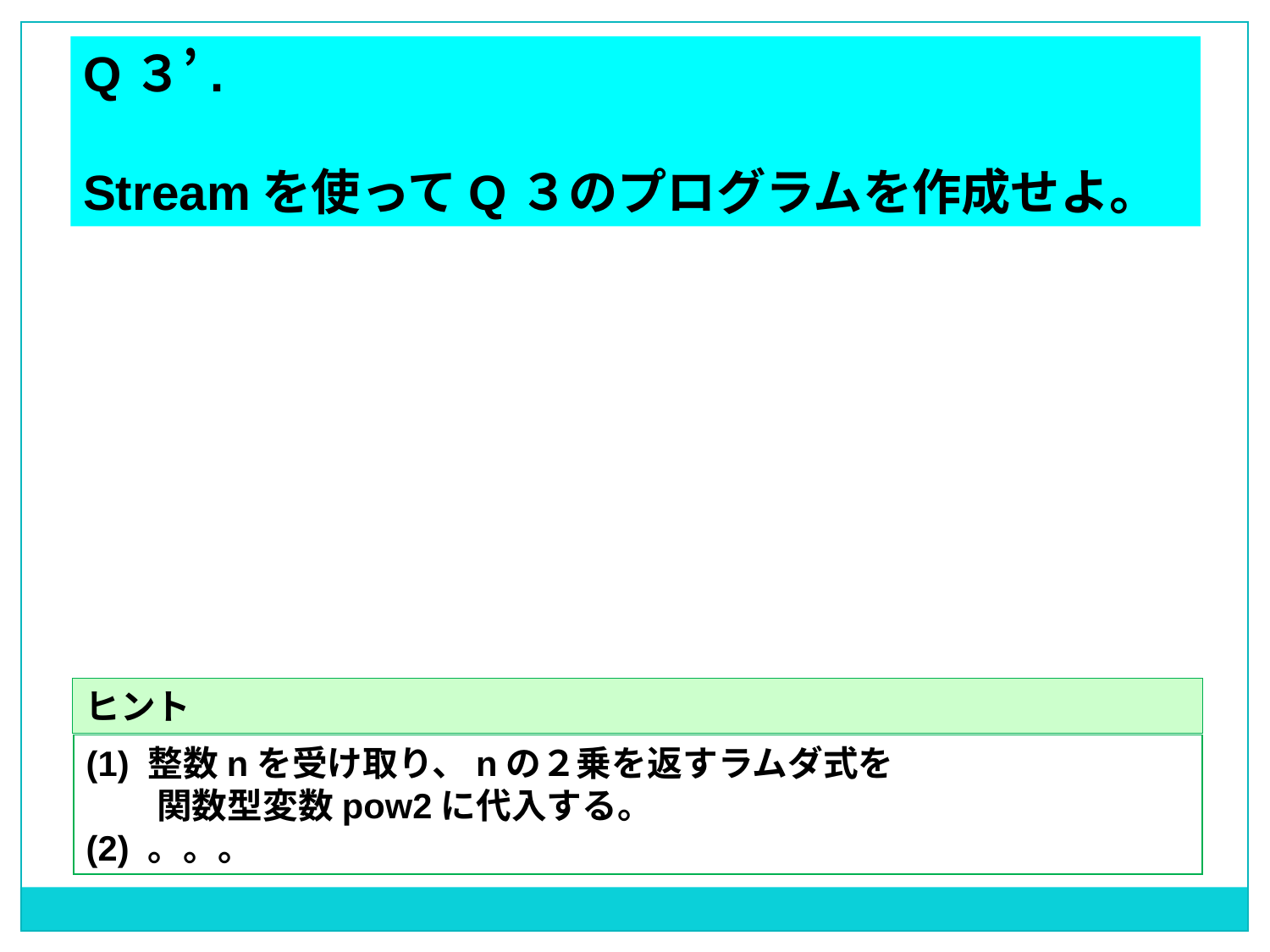

Q３’.

Streamを使ってQ３のプログラムを作成せよ。
ヒント
(1) 整数nを受け取り、nの２乗を返すラムダ式を
　　関数型変数pow2に代入する。
(2) 。。。